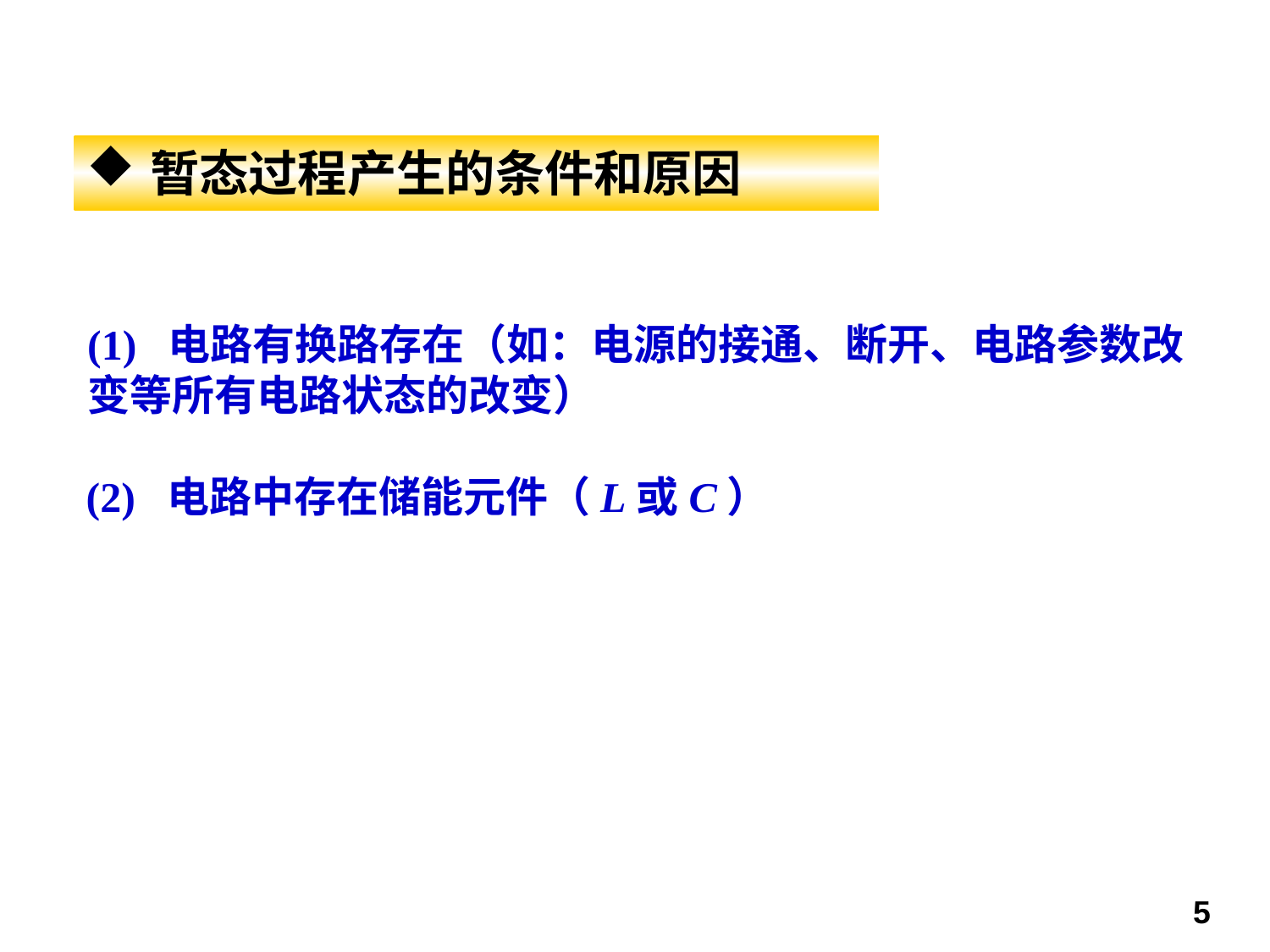

暂态过程产生的条件和原因
(1)  电路有换路存在（如：电源的接通、断开、电路参数改变等所有电路状态的改变）
(2)  电路中存在储能元件（L或C）